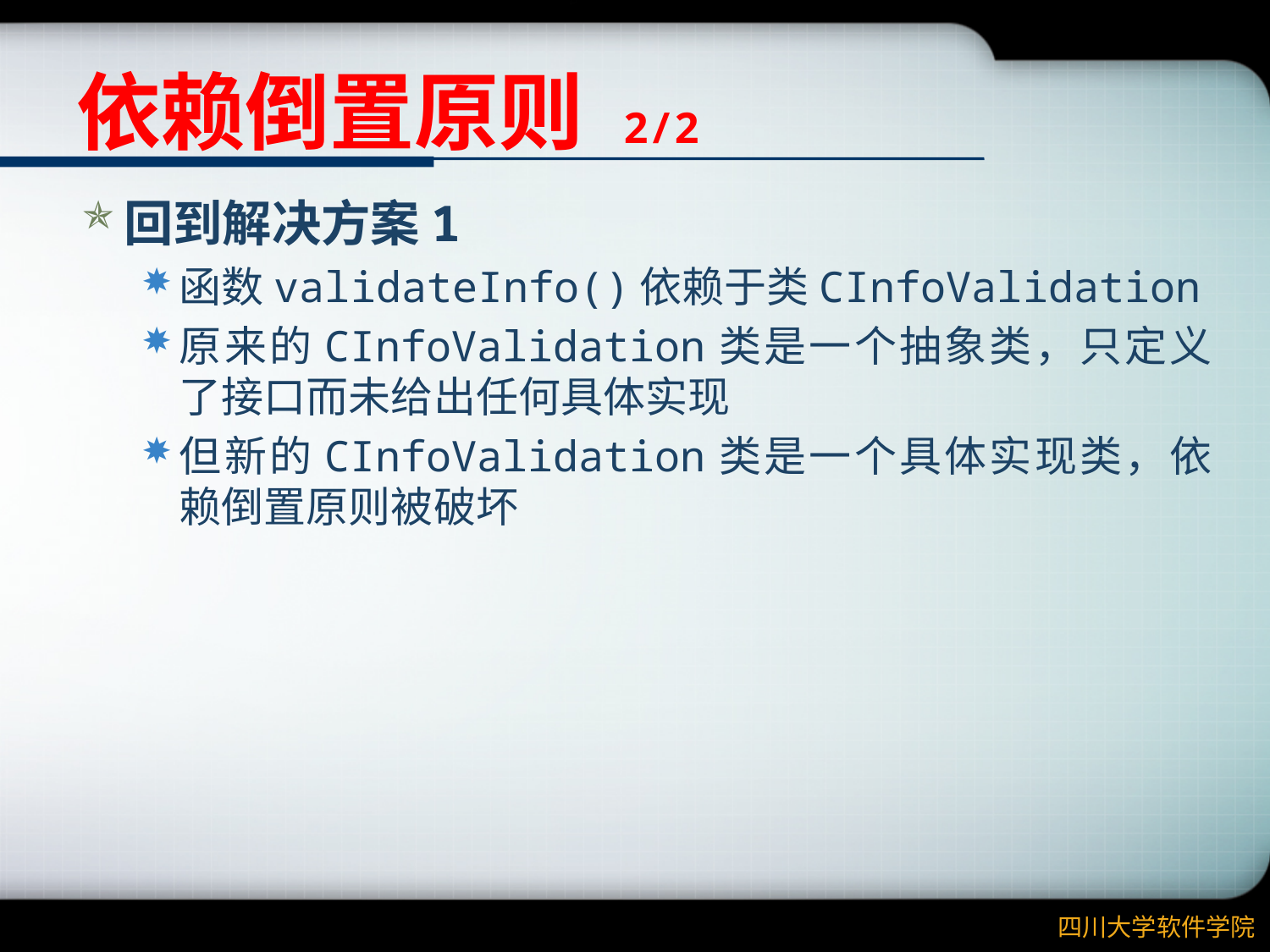

# 依赖倒置原则 2/2
回到解决方案1
函数validateInfo()依赖于类CInfoValidation
原来的CInfoValidation类是一个抽象类，只定义了接口而未给出任何具体实现
但新的CInfoValidation类是一个具体实现类，依赖倒置原则被破坏